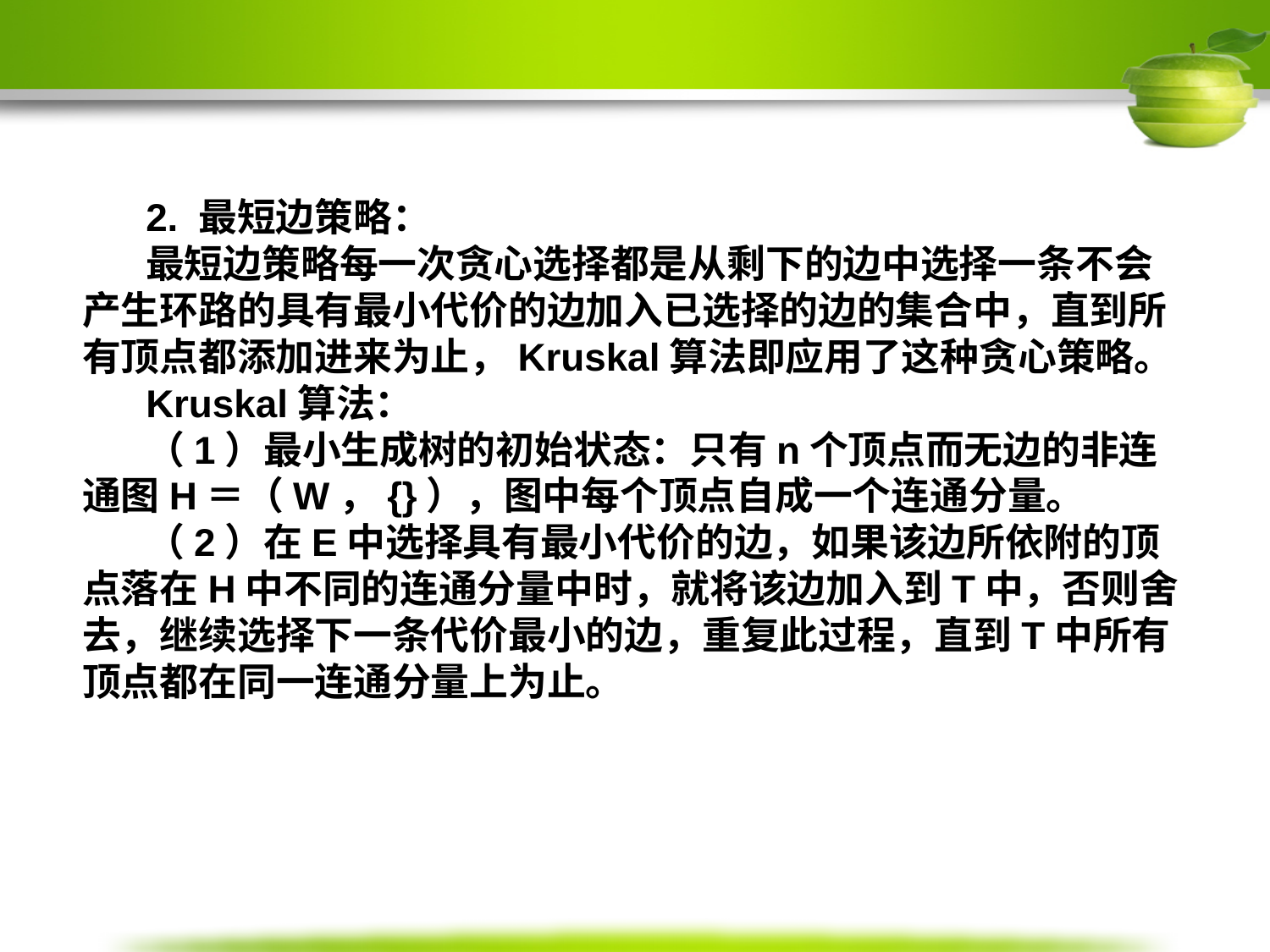

2. 最短边策略：
最短边策略每一次贪心选择都是从剩下的边中选择一条不会产生环路的具有最小代价的边加入已选择的边的集合中，直到所有顶点都添加进来为止，Kruskal算法即应用了这种贪心策略。
Kruskal算法：
（1）最小生成树的初始状态：只有n个顶点而无边的非连通图H＝（W，{}），图中每个顶点自成一个连通分量。
（2）在E中选择具有最小代价的边，如果该边所依附的顶点落在H中不同的连通分量中时，就将该边加入到T中，否则舍去，继续选择下一条代价最小的边，重复此过程，直到T中所有顶点都在同一连通分量上为止。